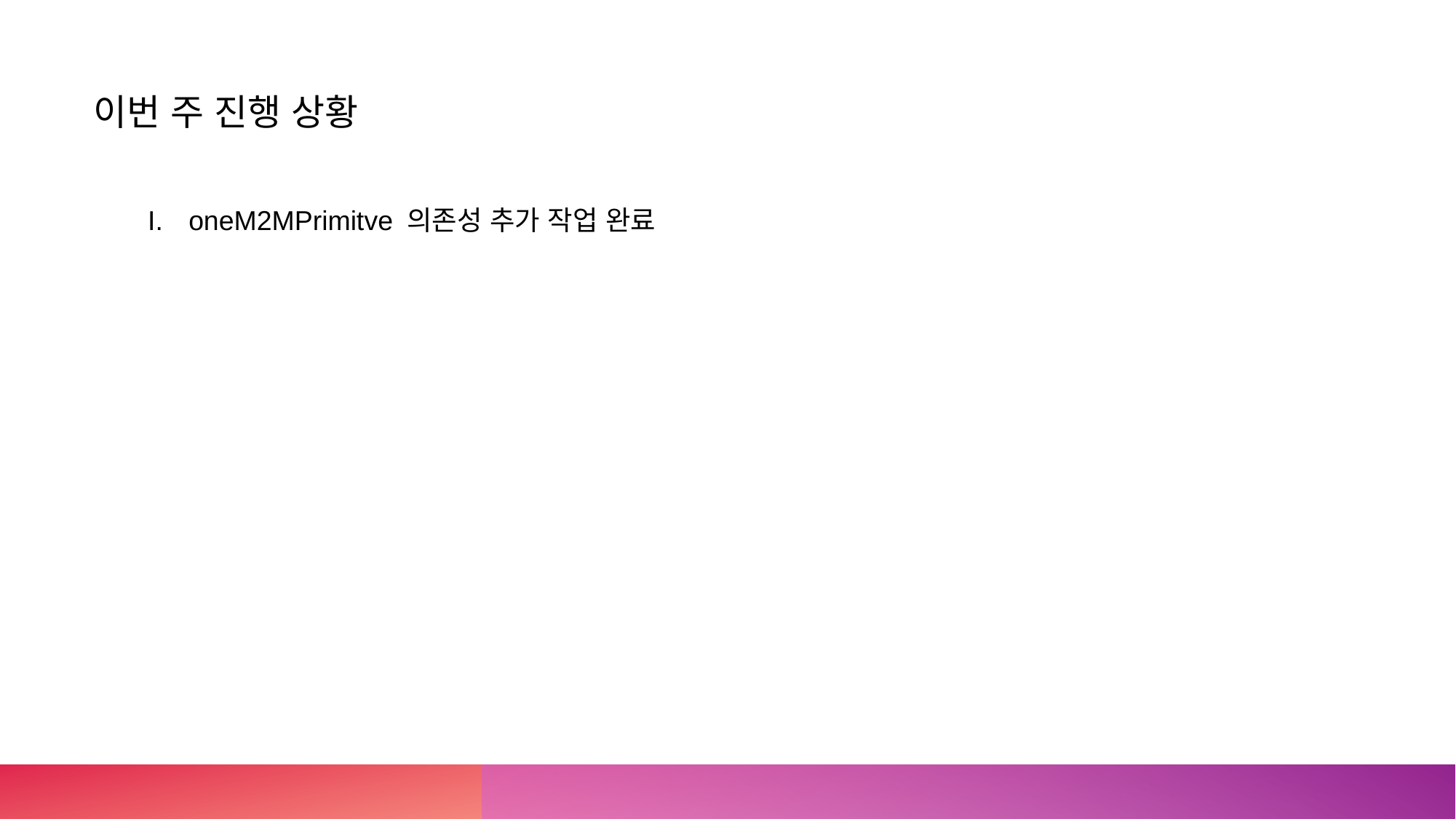

이번 주 진행 상황
oneM2MPrimitve 의존성 추가 작업 완료